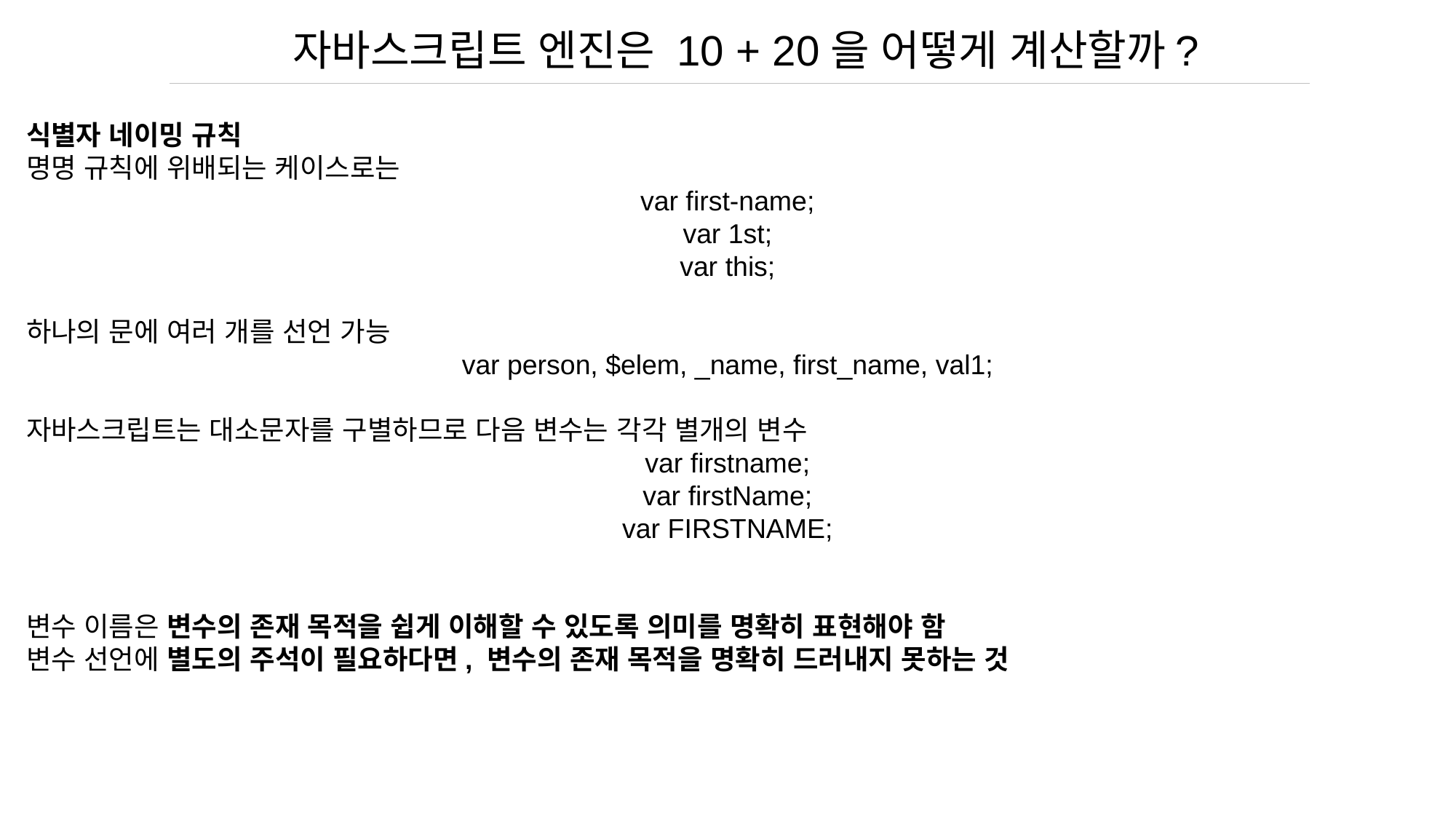

자바스크립트 엔진은 10 + 20을 어떻게 계산할까?
식별자 네이밍 규칙
명명 규칙에 위배되는 케이스로는
var first-name;
var 1st;
var this;

하나의 문에 여러 개를 선언 가능
var person, $elem, _name, first_name, val1;

자바스크립트는 대소문자를 구별하므로 다음 변수는 각각 별개의 변수
var firstname;
var firstName;
var FIRSTNAME;

변수 이름은 변수의 존재 목적을 쉽게 이해할 수 있도록 의미를 명확히 표현해야 함
변수 선언에 별도의 주석이 필요하다면, 변수의 존재 목적을 명확히 드러내지 못하는 것